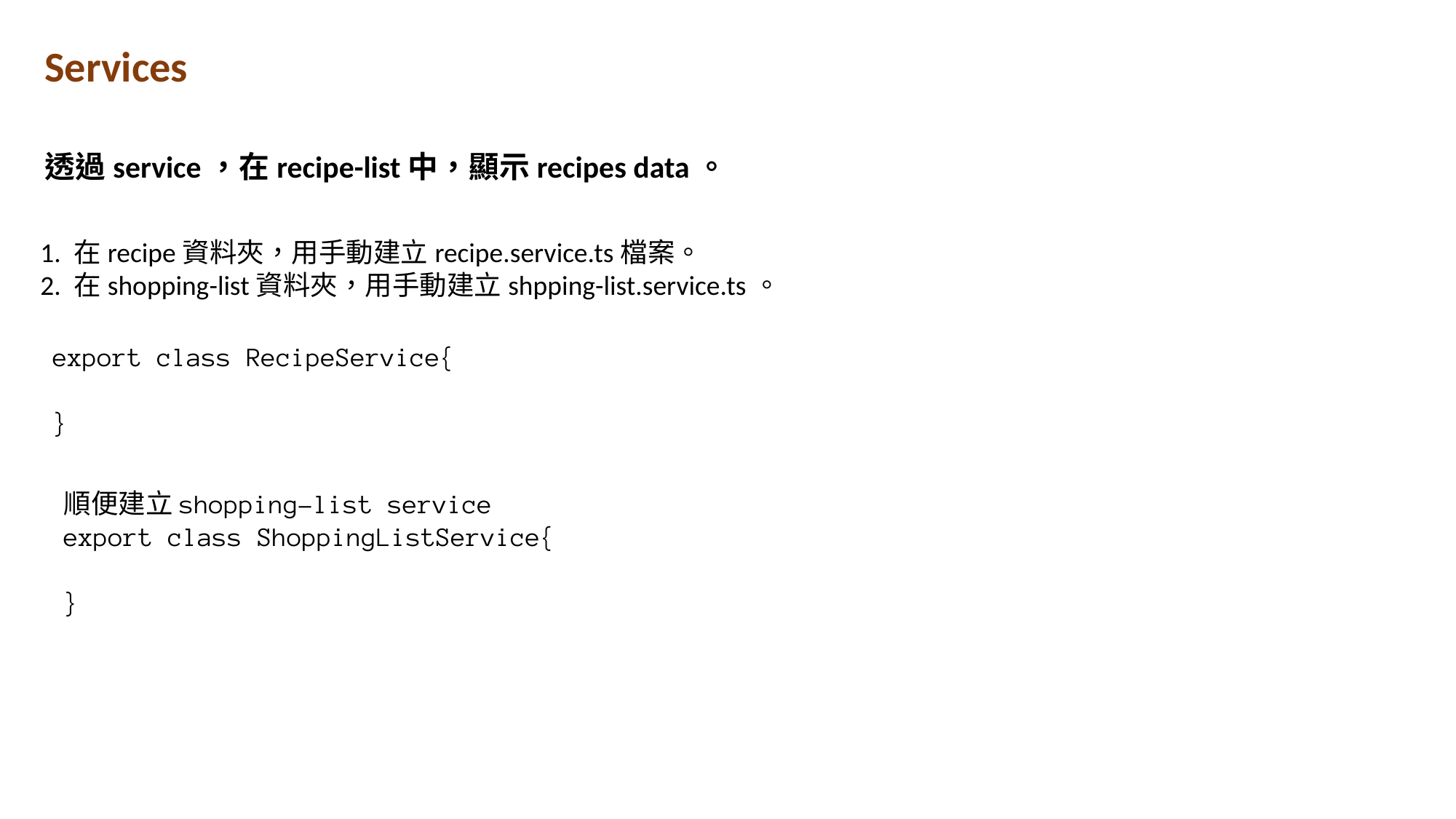

Services
透過service，在recipe-list中，顯示recipes data。
1. 在recipe資料夾，用手動建立recipe.service.ts檔案。
2. 在shopping-list資料夾，用手動建立shpping-list.service.ts。
export class RecipeService{
}
順便建立shopping-list service
export class ShoppingListService{
}